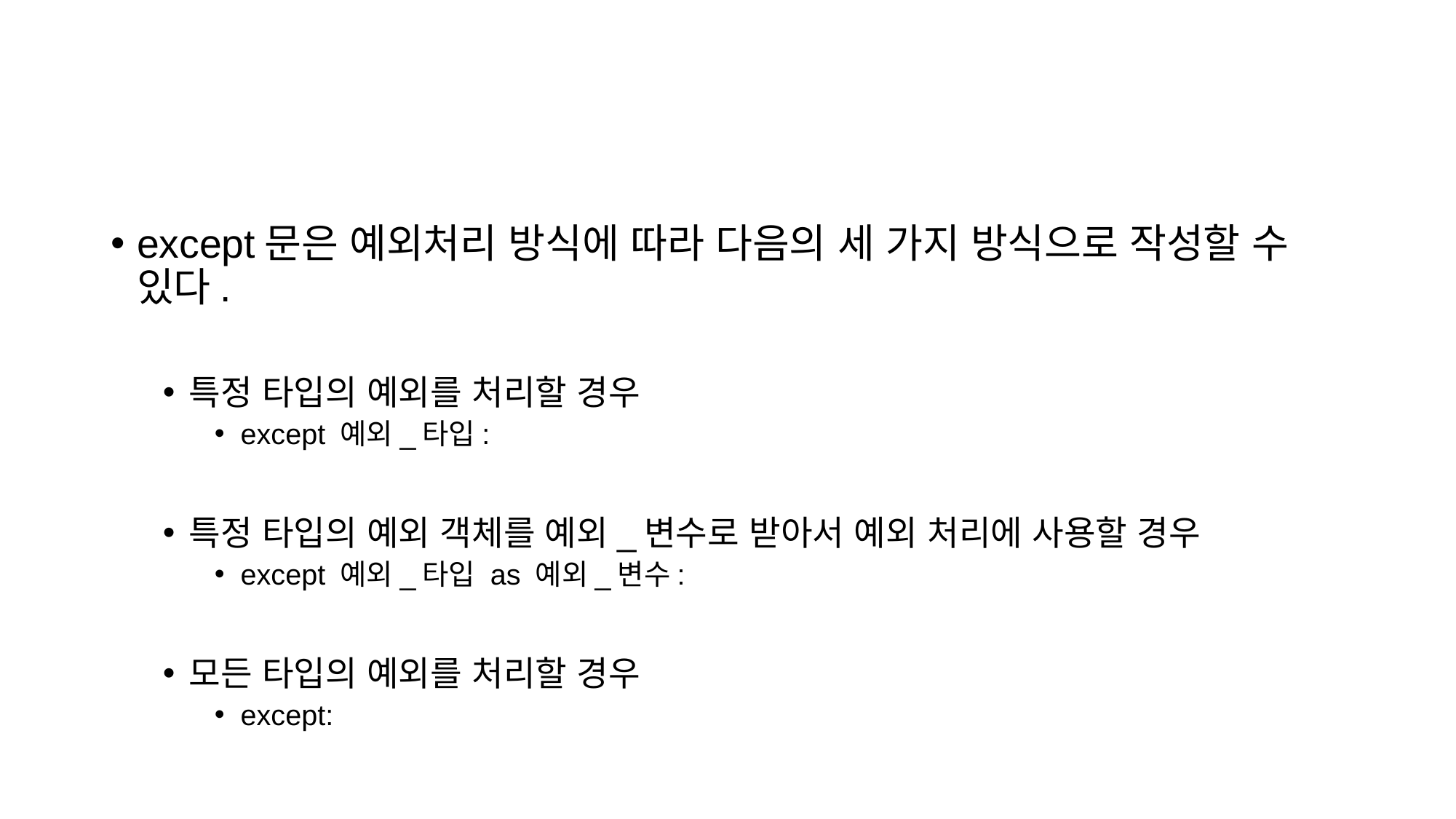

#
except문은 예외처리 방식에 따라 다음의 세 가지 방식으로 작성할 수 있다.

특정 타입의 예외를 처리할 경우
except 예외_타입:

특정 타입의 예외 객체를 예외_변수로 받아서 예외 처리에 사용할 경우
except 예외_타입 as 예외_변수:

모든 타입의 예외를 처리할 경우
except: